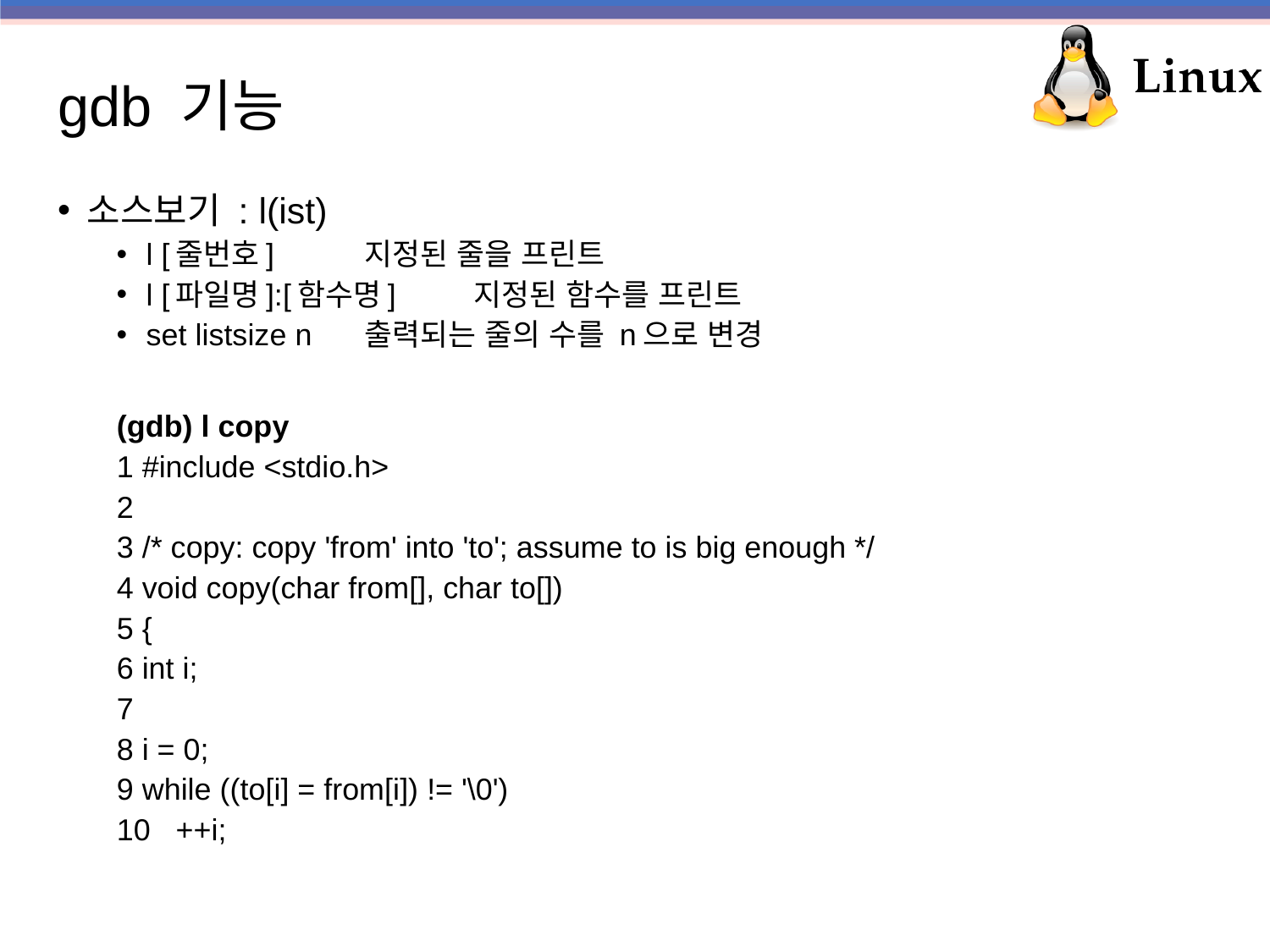

# gdb 기능
소스보기 : l(ist)
l [줄번호]			지정된 줄을 프린트
l [파일명]:[함수명]	지정된 함수를 프린트
set listsize n 		출력되는 줄의 수를 n으로 변경

(gdb) l copy
1 #include <stdio.h>
2
3 /* copy: copy 'from' into 'to'; assume to is big enough */
4 void copy(char from[], char to[])
5 {
6 int i;
7
8 i = 0;
9 while ((to[i] = from[i]) != '\0')
10   ++i;